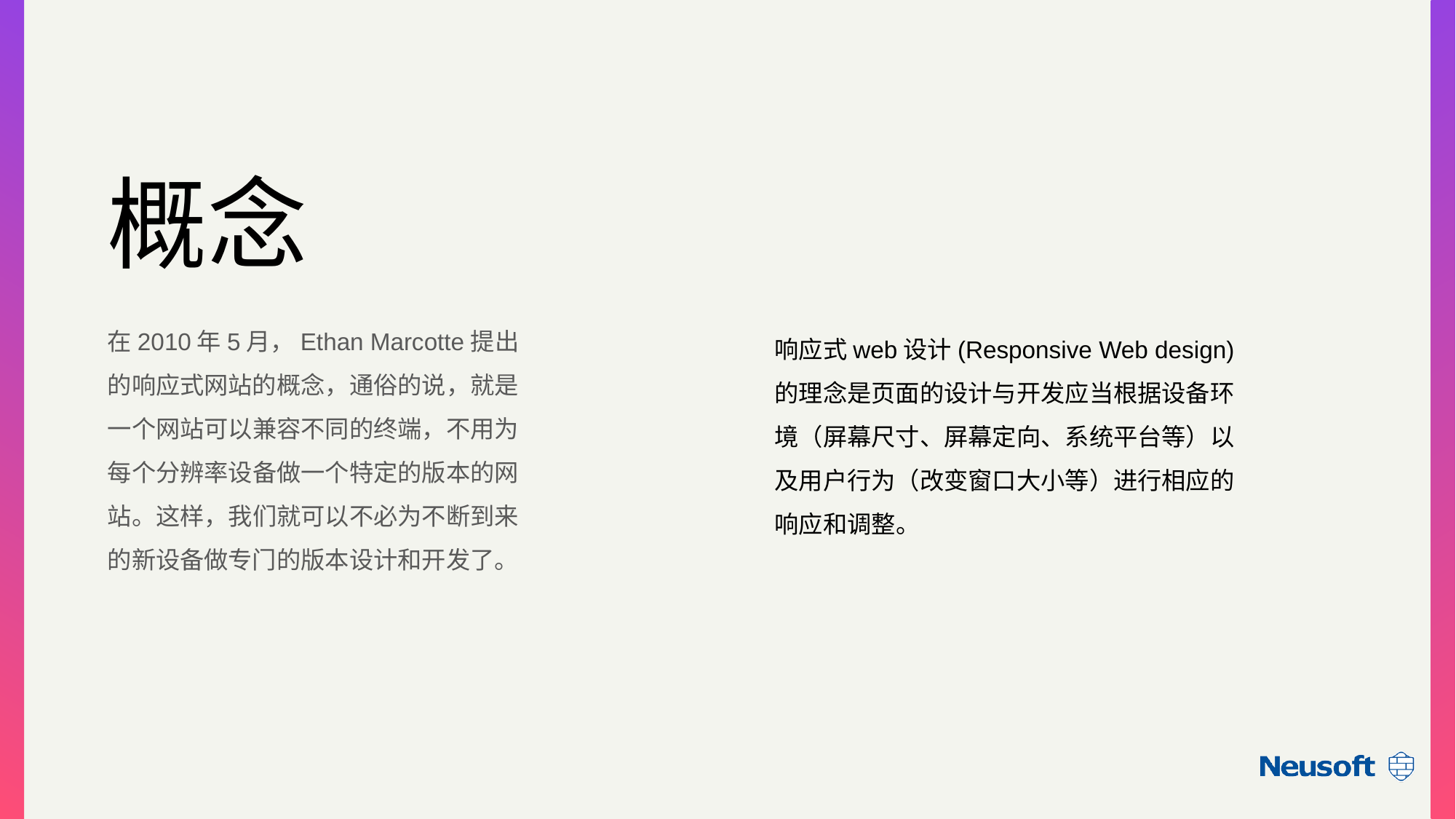

概念
在2010年5月，Ethan Marcotte提出的响应式网站的概念，通俗的说，就是一个网站可以兼容不同的终端，不用为每个分辨率设备做一个特定的版本的网站。这样，我们就可以不必为不断到来的新设备做专门的版本设计和开发了。
响应式web设计(Responsive Web design)的理念是页面的设计与开发应当根据设备环境（屏幕尺寸、屏幕定向、系统平台等）以及用户行为（改变窗口大小等）进行相应的响应和调整。